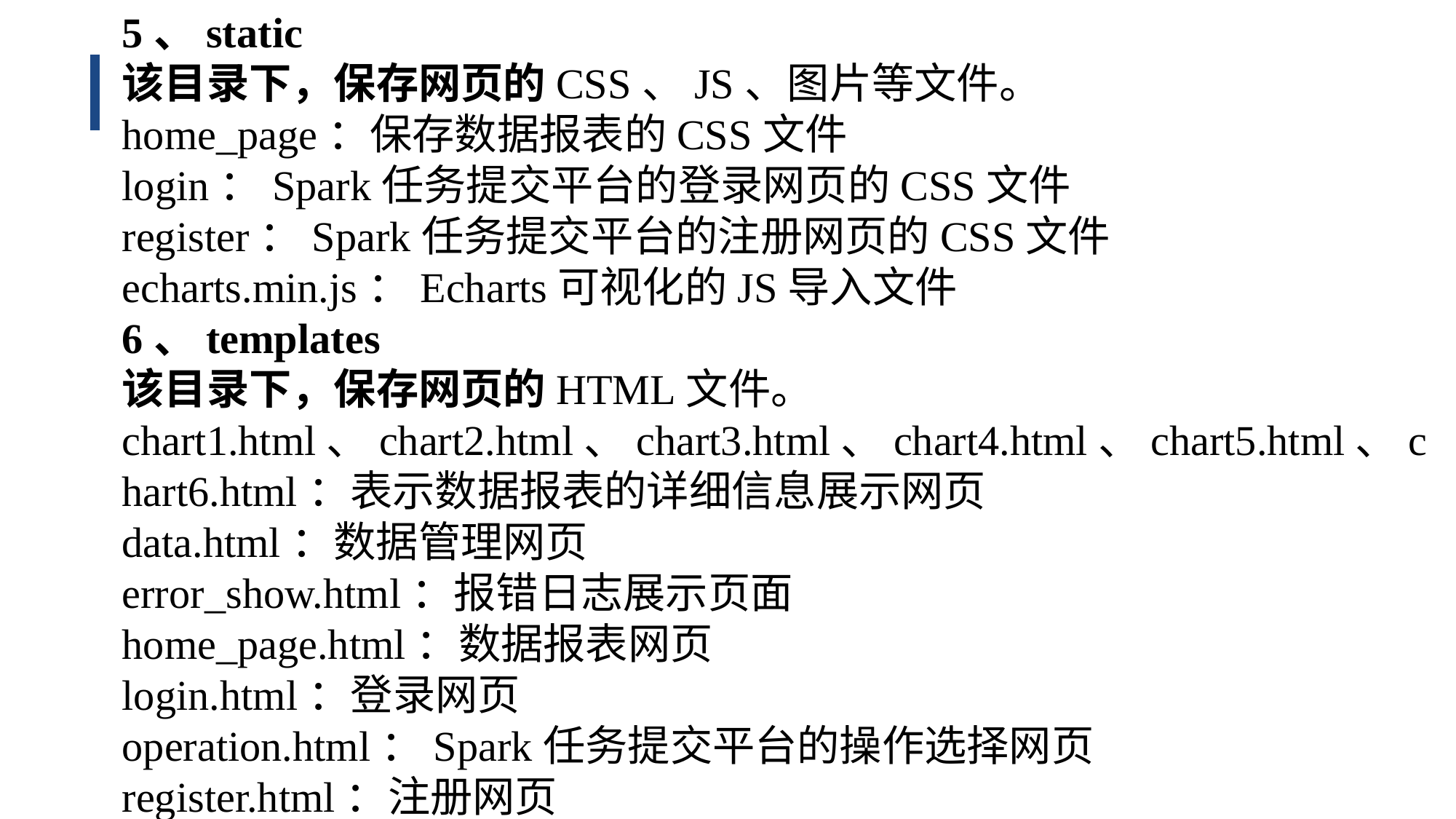

5、static该目录下，保存网页的CSS、JS、图片等文件。home_page：保存数据报表的CSS文件login：Spark任务提交平台的登录网页的CSS文件register：Spark任务提交平台的注册网页的CSS文件echarts.min.js：Echarts可视化的JS导入文件
6、templates该目录下，保存网页的HTML文件。chart1.html、chart2.html、chart3.html、chart4.html、chart5.html、chart6.html：表示数据报表的详细信息展示网页data.html：数据管理网页error_show.html：报错日志展示页面home_page.html：数据报表网页login.html：登录网页operation.html：Spark任务提交平台的操作选择网页register.html：注册网页